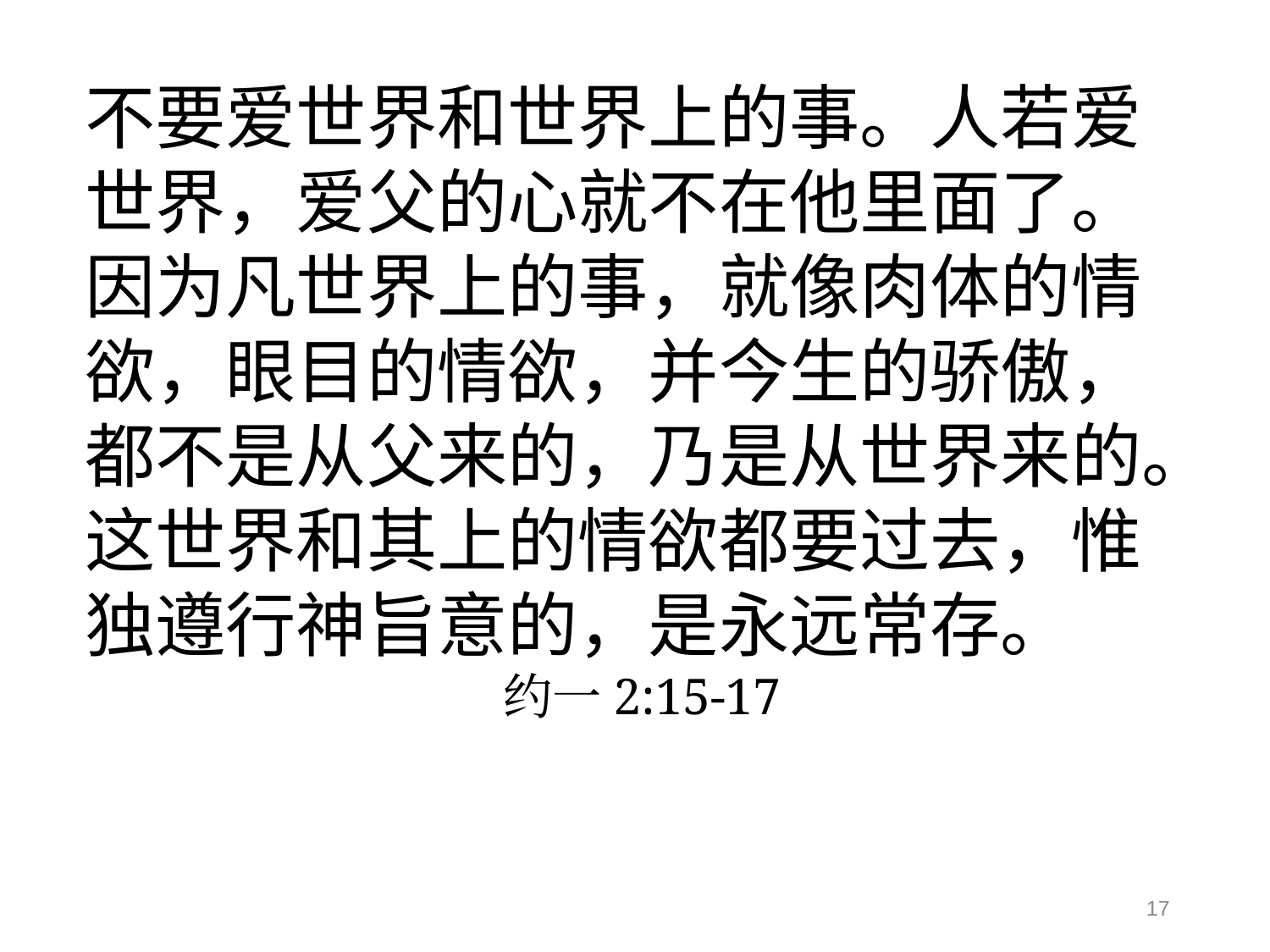

不要爱世界和世界上的事。人若爱世界，爱父的心就不在他里面了。因为凡世界上的事，就像肉体的情欲，眼目的情欲，并今生的骄傲，都不是从父来的，乃是从世界来的。这世界和其上的情欲都要过去，惟独遵行神旨意的，是永远常存。
                                约一2:15-17
17